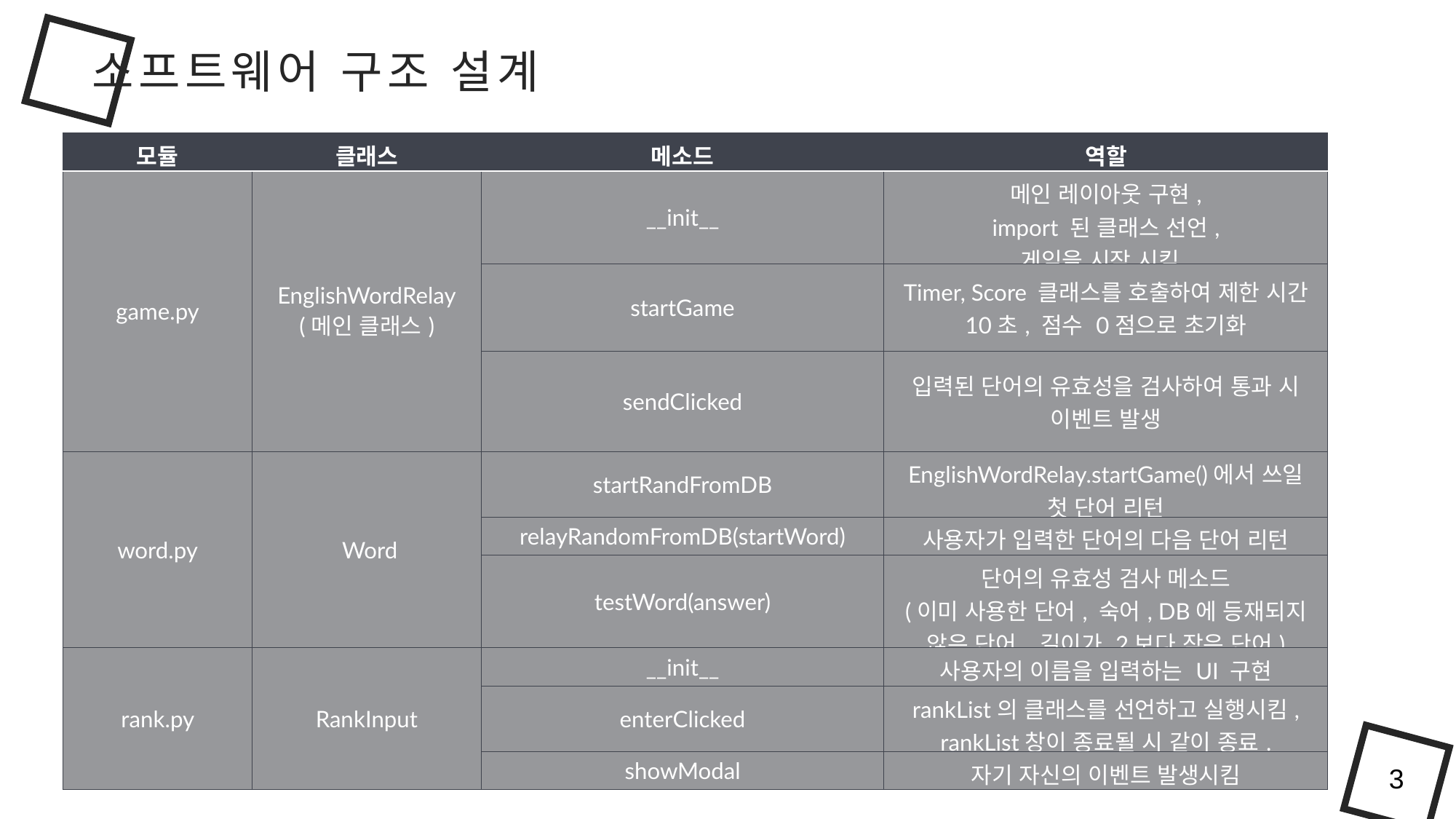

소프트웨어 구조 설계
| 모듈 | 클래스 | 메소드 | 역할 |
| --- | --- | --- | --- |
| game.py | EnglishWordRelay (메인 클래스) | \_\_init\_\_ | 메인 레이아웃 구현, import 된 클래스 선언, 게임을 시작 시킴. |
|  |  | startGame | Timer, Score 클래스를 호출하여 제한 시간 10초, 점수 0점으로 초기화 |
|  |  | sendClicked | 입력된 단어의 유효성을 검사하여 통과 시 이벤트 발생 |
| word.py | Word | startRandFromDB | EnglishWordRelay.startGame()에서 쓰일 첫 단어 리턴 |
|  |  | relayRandomFromDB(startWord) | 사용자가 입력한 단어의 다음 단어 리턴 |
|  |  | testWord(answer) | 단어의 유효성 검사 메소드 (이미 사용한 단어, 숙어, DB에 등재되지 않은 단어, 길이가 2보다 작은 단어) |
| rank.py | RankInput | \_\_init\_\_ | 사용자의 이름을 입력하는 UI 구현 |
|  |  | enterClicked | rankList의 클래스를 선언하고 실행시킴, rankList창이 종료될 시 같이 종료. |
|  |  | showModal | 자기 자신의 이벤트 발생시킴 |